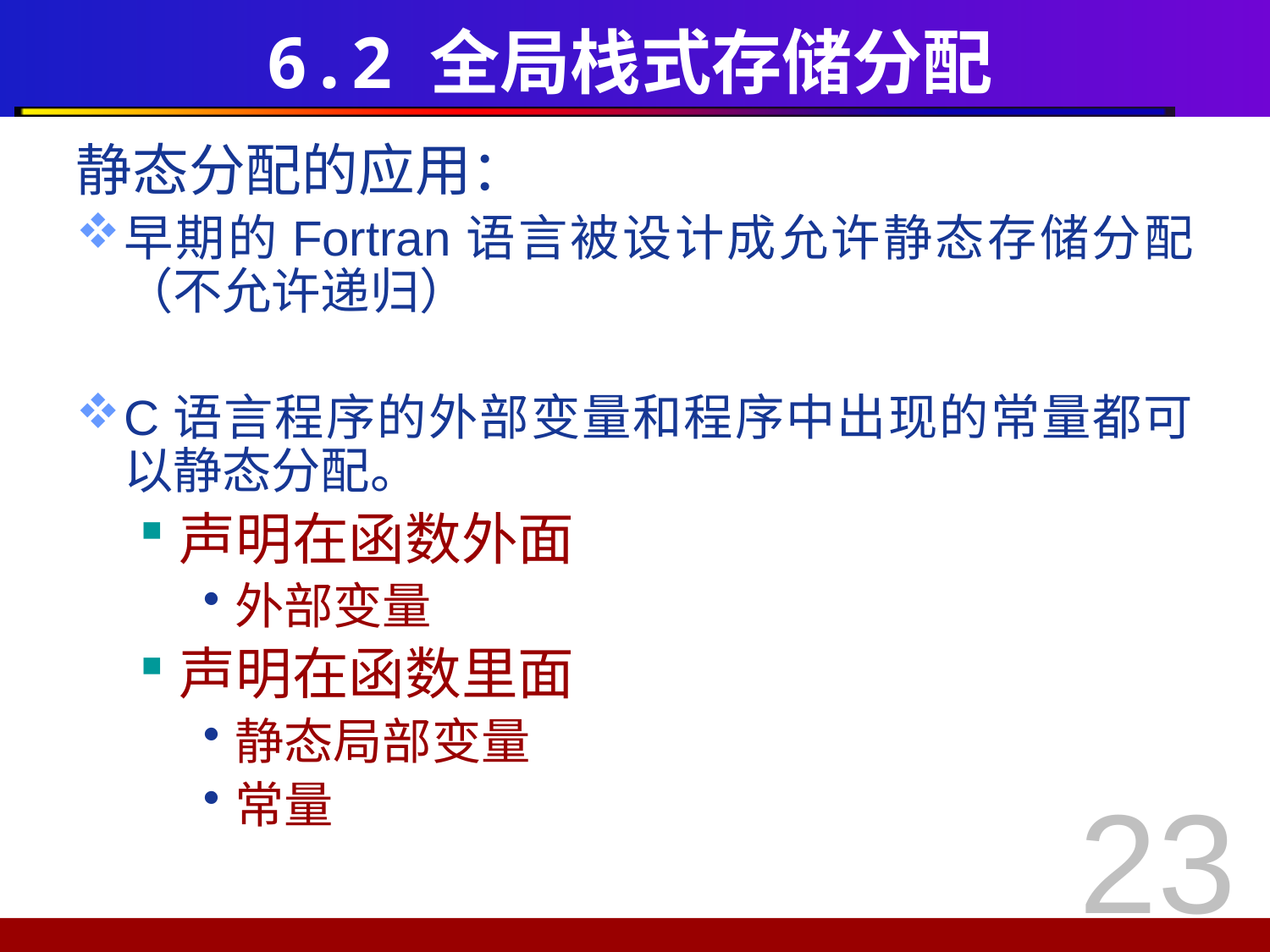

# 6.2 全局栈式存储分配
静态分配的应用：
早期的Fortran语言被设计成允许静态存储分配（不允许递归）

C语言程序的外部变量和程序中出现的常量都可以静态分配。
声明在函数外面
外部变量
声明在函数里面
静态局部变量
常量
23